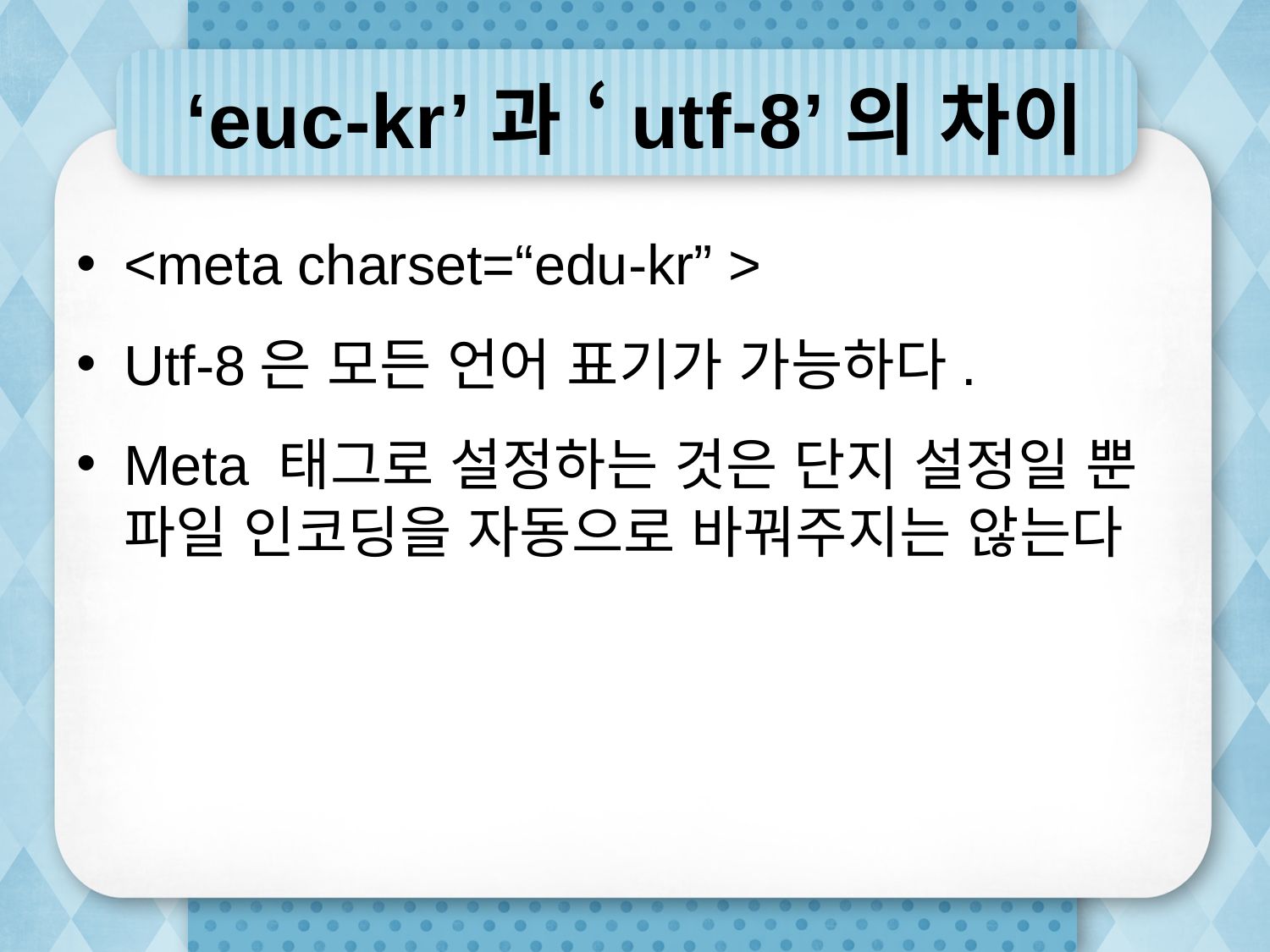

# ‘euc-kr’과 ‘utf-8’의 차이
<meta charset=“edu-kr” >
Utf-8은 모든 언어 표기가 가능하다.
Meta 태그로 설정하는 것은 단지 설정일 뿐 파일 인코딩을 자동으로 바꿔주지는 않는다